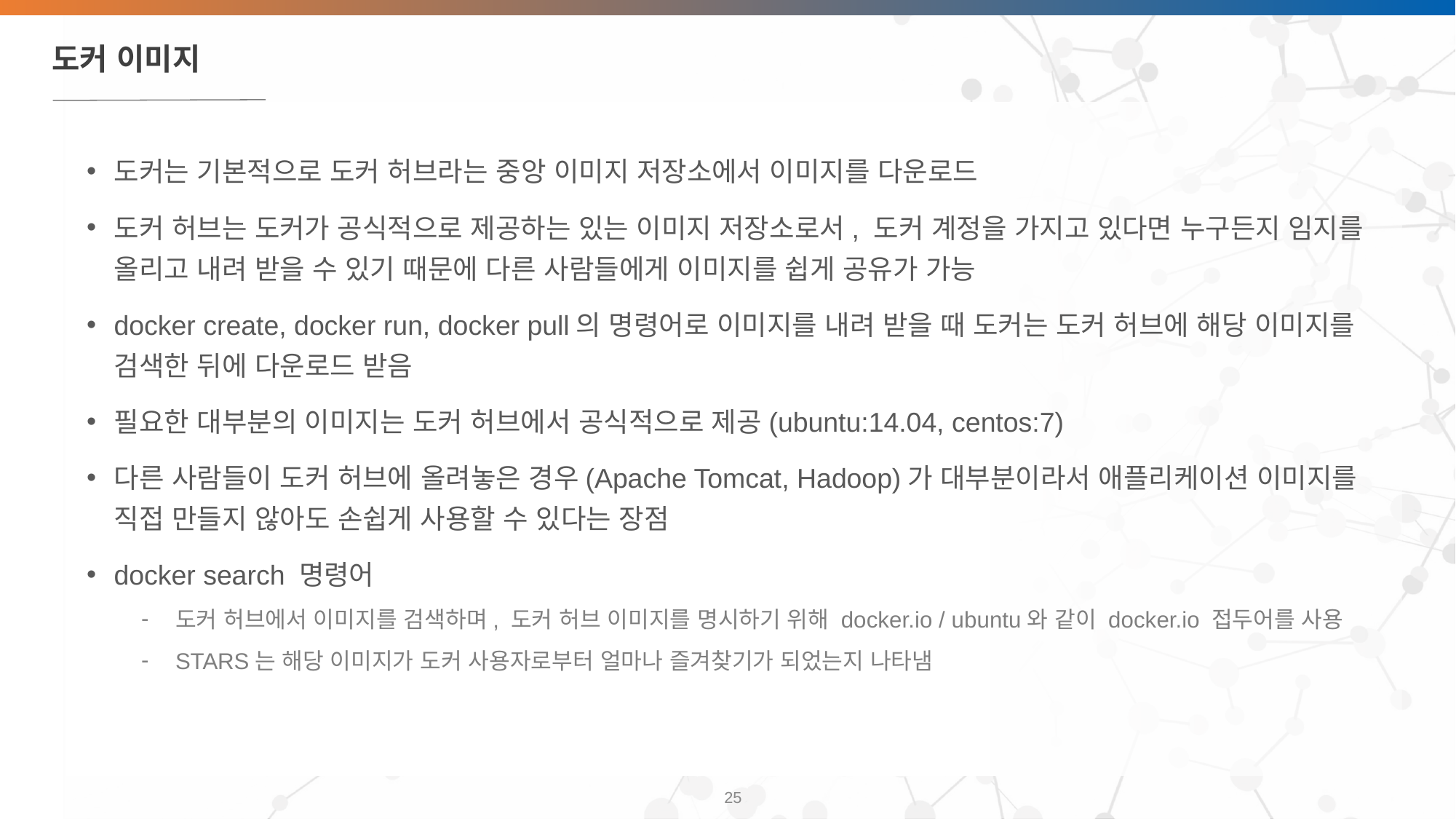

# 도커 이미지

도커는 기본적으로 도커 허브라는 중앙 이미지 저장소에서 이미지를 다운로드
도커 허브는 도커가 공식적으로 제공하는 있는 이미지 저장소로서, 도커 계정을 가지고 있다면 누구든지 임지를 올리고 내려 받을 수 있기 때문에 다른 사람들에게 이미지를 쉽게 공유가 가능
docker create, docker run, docker pull의 명령어로 이미지를 내려 받을 때 도커는 도커 허브에 해당 이미지를 검색한 뒤에 다운로드 받음
필요한 대부분의 이미지는 도커 허브에서 공식적으로 제공(ubuntu:14.04, centos:7)
다른 사람들이 도커 허브에 올려놓은 경우(Apache Tomcat, Hadoop)가 대부분이라서 애플리케이션 이미지를 직접 만들지 않아도 손쉽게 사용할 수 있다는 장점
docker search 명령어
도커 허브에서 이미지를 검색하며, 도커 허브 이미지를 명시하기 위해 docker.io / ubuntu와 같이 docker.io 접두어를 사용
STARS는 해당 이미지가 도커 사용자로부터 얼마나 즐겨찾기가 되었는지 나타냄
25